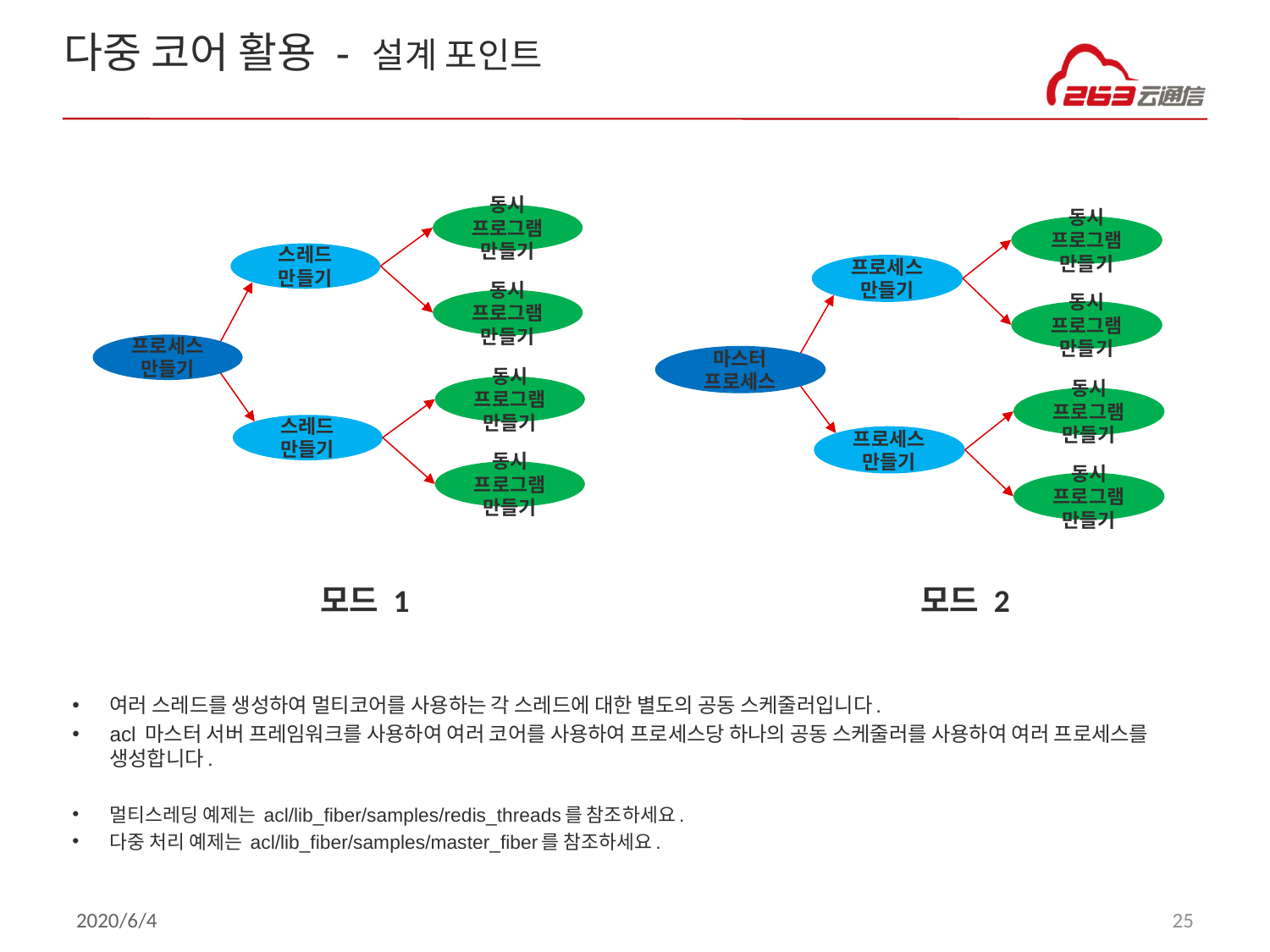

# 다중 코어 활용 - 설계 포인트
동시 프로그램 만들기
동시 프로그램 만들기
스레드 만들기
프로세스 만들기
동시 프로그램 만들기
동시 프로그램 만들기
프로세스 만들기
마스터 프로세스
동시 프로그램 만들기
동시 프로그램 만들기
스레드 만들기
프로세스 만들기
동시 프로그램 만들기
동시 프로그램 만들기
모드 1
모드 2
여러 스레드를 생성하여 멀티코어를 사용하는 각 스레드에 대한 별도의 공동 스케줄러입니다.
acl 마스터 서버 프레임워크를 사용하여 여러 코어를 사용하여 프로세스당 하나의 공동 스케줄러를 사용하여 여러 프로세스를 생성합니다.

멀티스레딩 예제는 acl/lib_fiber/samples/redis_threads를 참조하세요.
다중 처리 예제는 acl/lib_fiber/samples/master_fiber를 참조하세요.